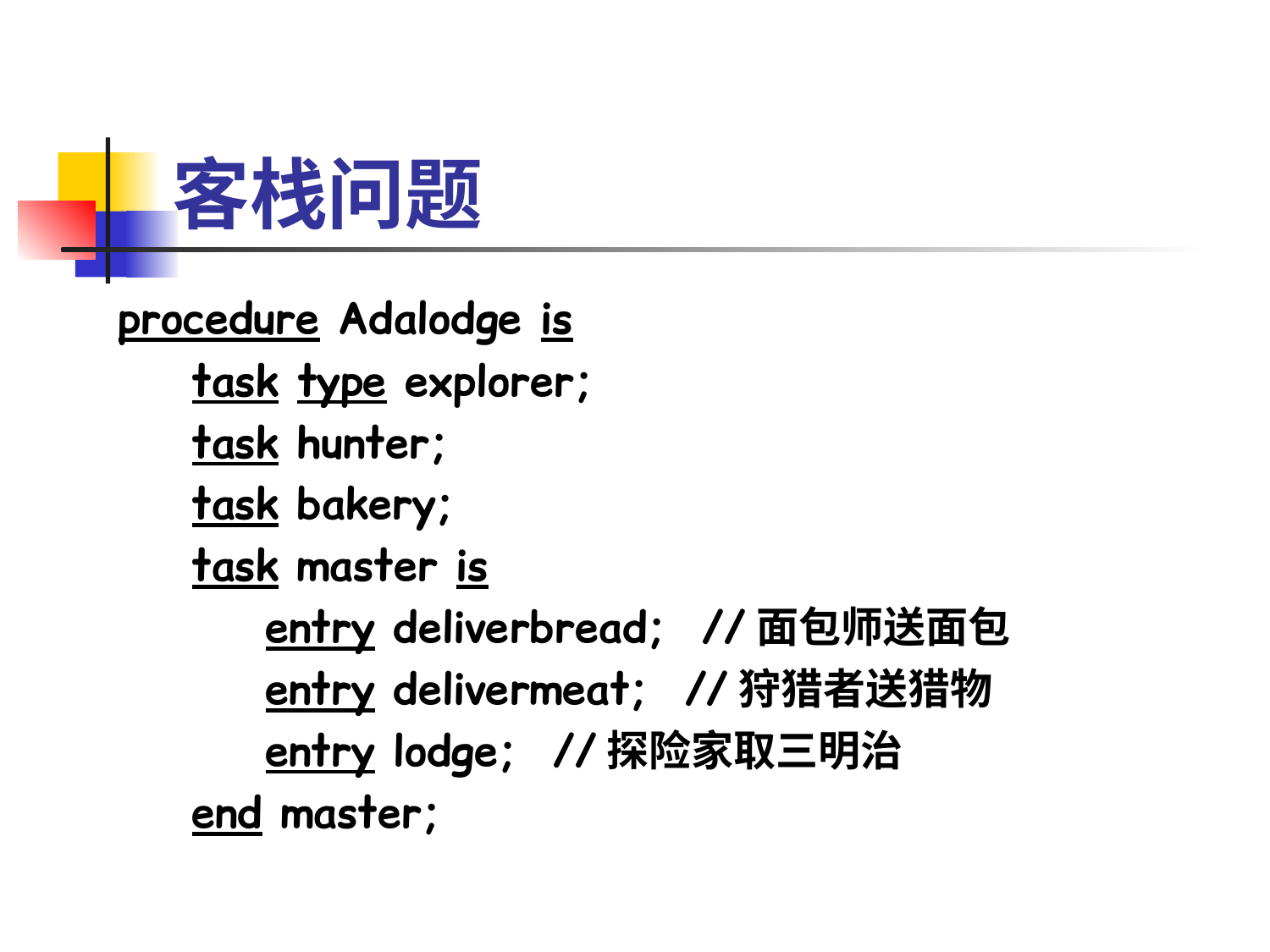

# 客栈问题
procedure Adalodge is
    task type explorer;
    task hunter;
    task bakery;
    task master is
        entry deliverbread;  //面包师送面包
        entry delivermeat;  //狩猎者送猎物
        entry lodge;  //探险家取三明治
    end master;